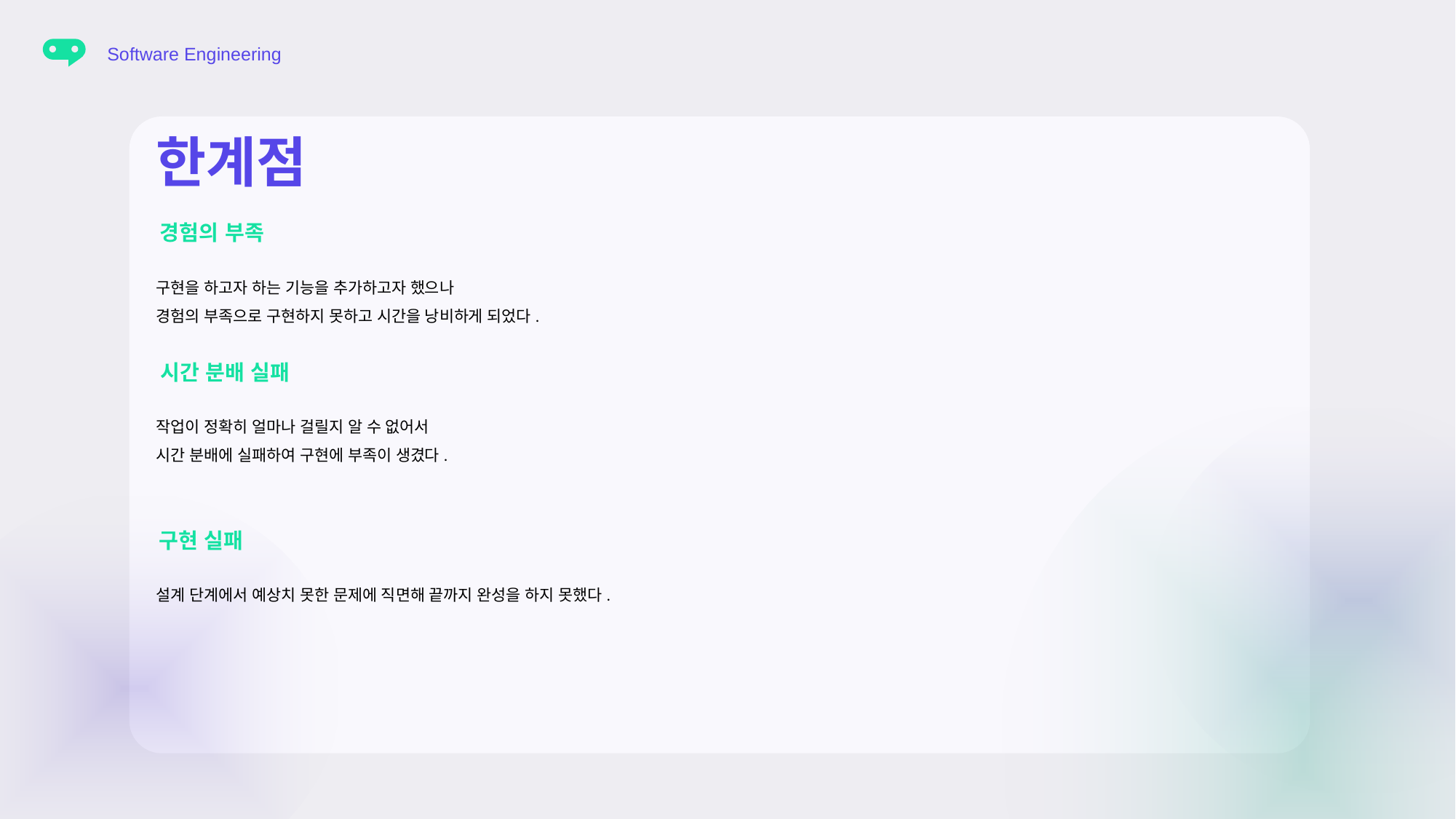

Software Engineering

한계점
경험의 부족
구현을 하고자 하는 기능을 추가하고자 했으나
경험의 부족으로 구현하지 못하고 시간을 낭비하게 되었다.
시간 분배 실패
작업이 정확히 얼마나 걸릴지 알 수 없어서
시간 분배에 실패하여 구현에 부족이 생겼다.

구현 실패
설계 단계에서 예상치 못한 문제에 직면해 끝까지 완성을 하지 못했다.